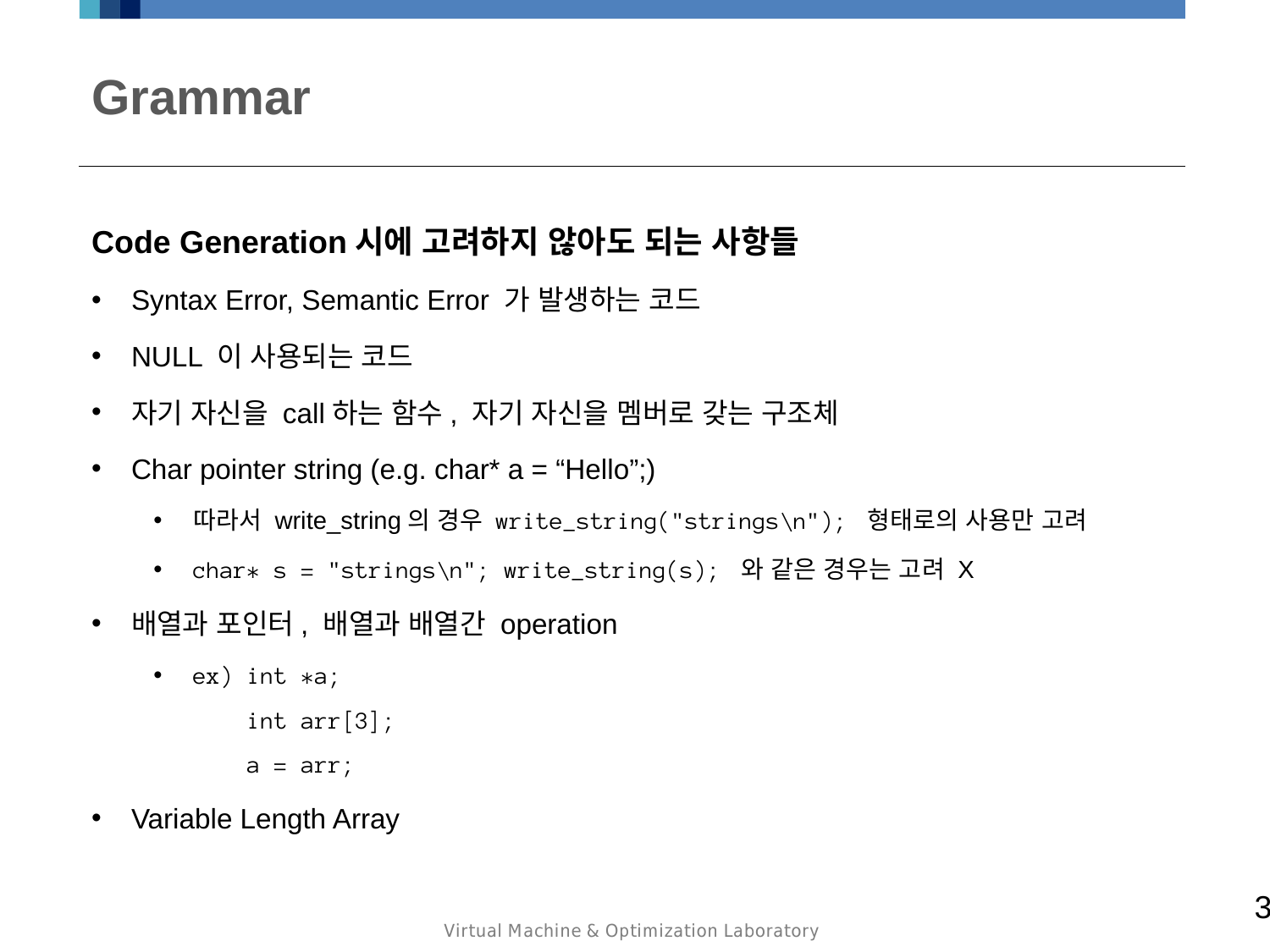

# Grammar
Code Generation시에 고려하지 않아도 되는 사항들
Syntax Error, Semantic Error 가 발생하는 코드
NULL 이 사용되는 코드
자기 자신을 call하는 함수, 자기 자신을 멤버로 갖는 구조체
Char pointer string (e.g. char* a = “Hello”;)
따라서 write_string의 경우 write_string("strings\n"); 형태로의 사용만 고려
char* s = "strings\n"; write_string(s); 와 같은 경우는 고려 X
배열과 포인터, 배열과 배열간 operation
ex) int *a;
    int arr[3];
    a = arr;
Variable Length Array